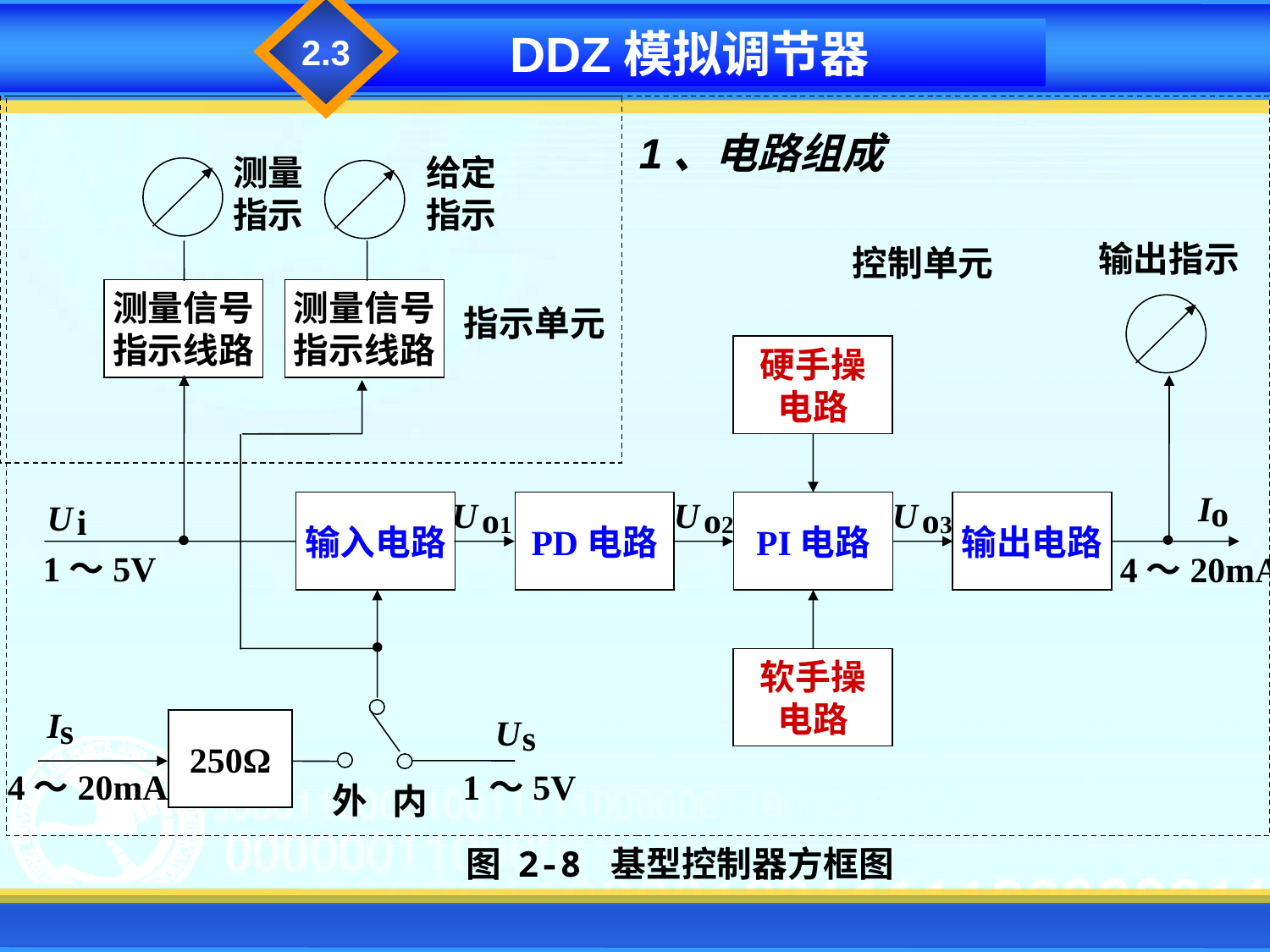

2.3
DDZ模拟调节器

1、电路组成
测量
指示
给定
指示

输出指示
控制单元

测量信号
指示线路
测量信号
指示线路
指示单元

硬手操
电路

I
o
U
o1
U
o2
U
o3
U
i
输入电路
PD电路
PI电路
输出电路

1～5V
4～20mA

软手操
电路
I
s

U
s
250Ω

1～5V
4～20mA

外
内
图 2-8 基型控制器方框图